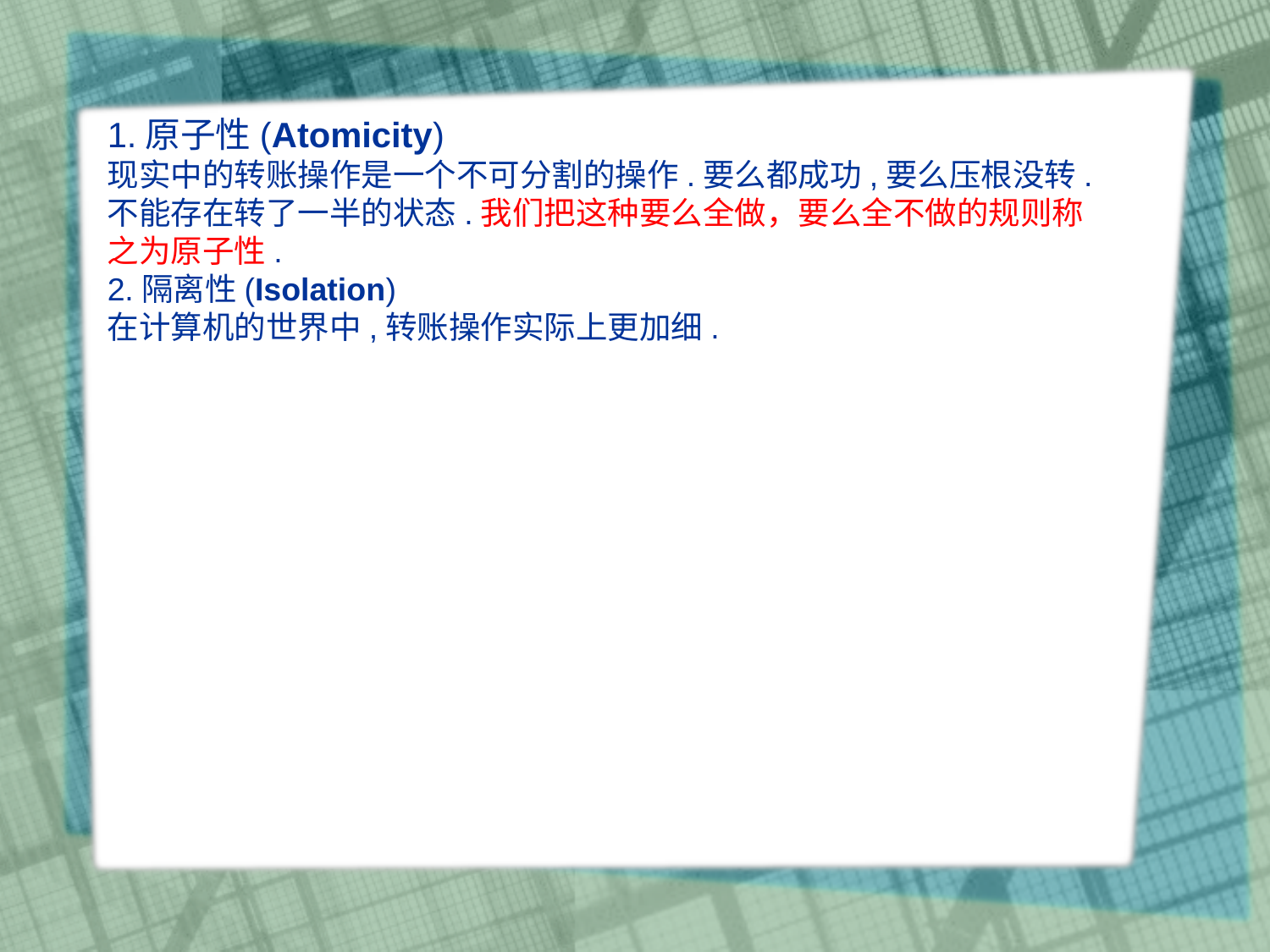

1.原子性(Atomicity)
现实中的转账操作是一个不可分割的操作.要么都成功,要么压根没转.不能存在转了一半的状态.我们把这种要么全做，要么全不做的规则称之为原子性.
2.隔离性(Isolation)
在计算机的世界中,转账操作实际上更加细.